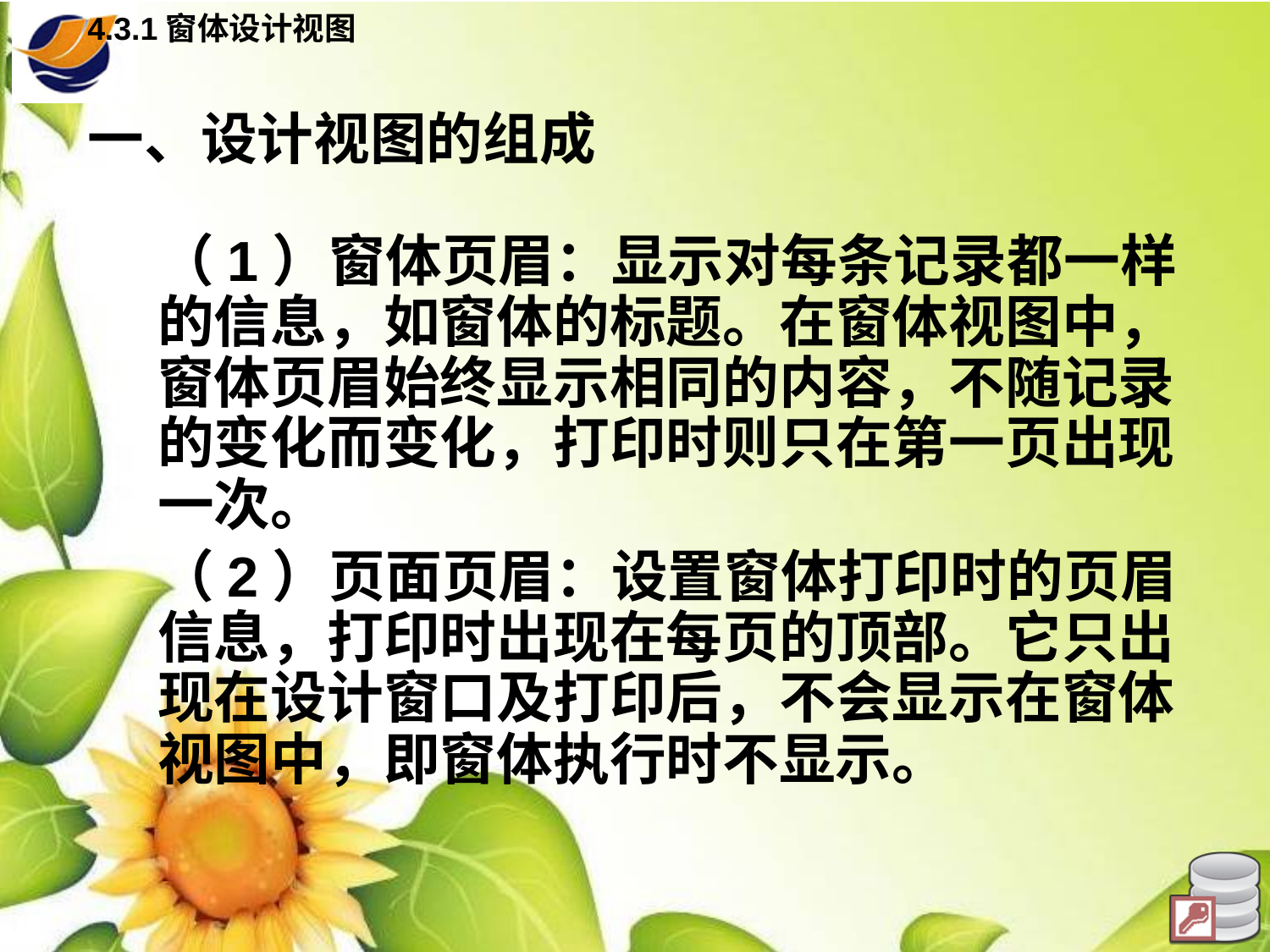

4.3.1窗体设计视图
# 一、设计视图的组成
（1）窗体页眉：显示对每条记录都一样的信息，如窗体的标题。在窗体视图中，窗体页眉始终显示相同的内容，不随记录的变化而变化，打印时则只在第一页出现一次。
（2）页面页眉：设置窗体打印时的页眉信息，打印时出现在每页的顶部。它只出现在设计窗口及打印后，不会显示在窗体视图中，即窗体执行时不显示。